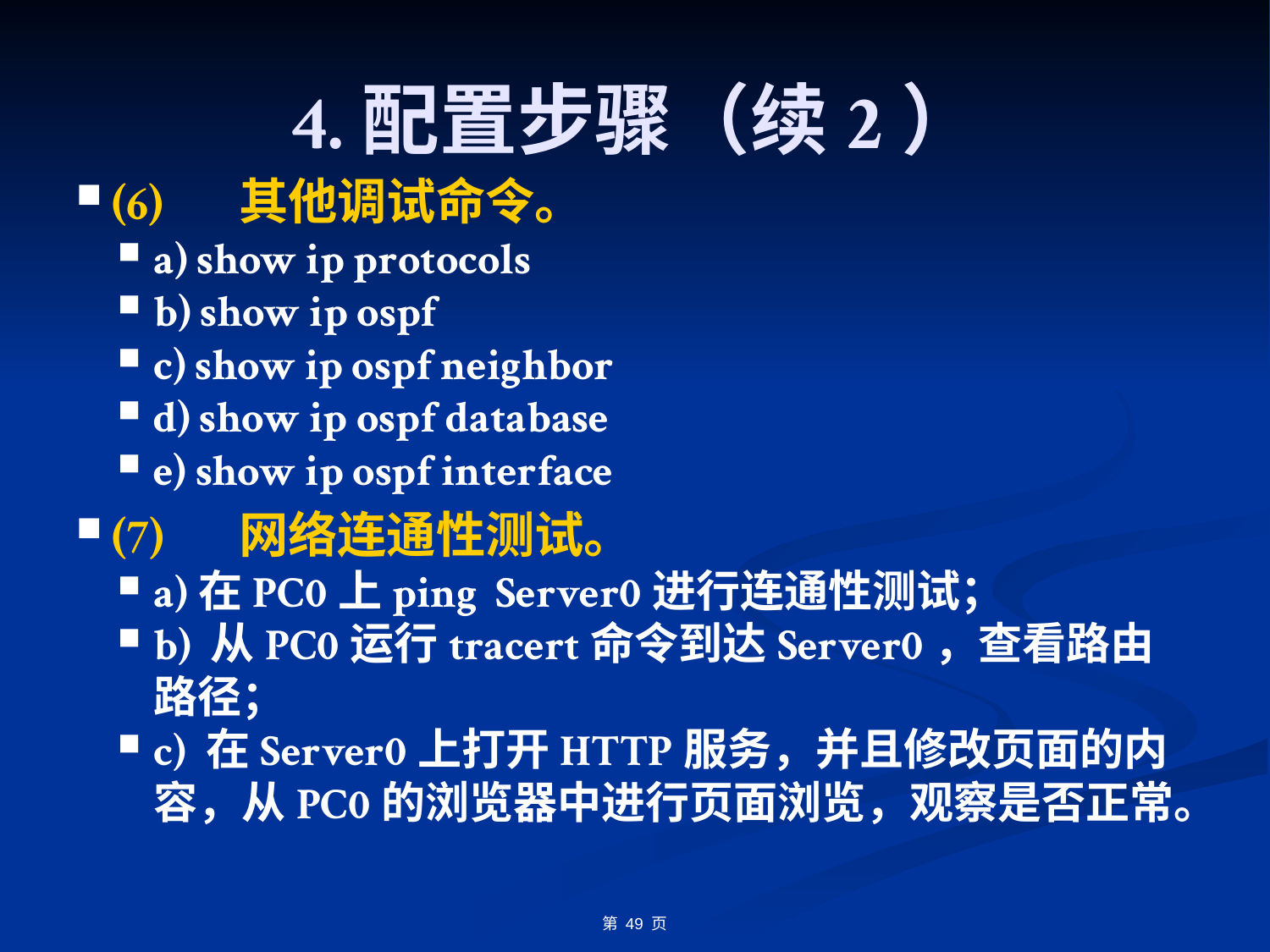

# 4.配置步骤（续2）
(6)	其他调试命令。
a) show ip protocols
b) show ip ospf
c) show ip ospf neighbor
d) show ip ospf database
e) show ip ospf interface
(7)	网络连通性测试。
a)在PC0上ping  Server0进行连通性测试；
b) 从PC0运行tracert命令到达Server0，查看路由路径；
c) 在Server0上打开HTTP服务，并且修改页面的内容，从PC0的浏览器中进行页面浏览，观察是否正常。
第 49 页